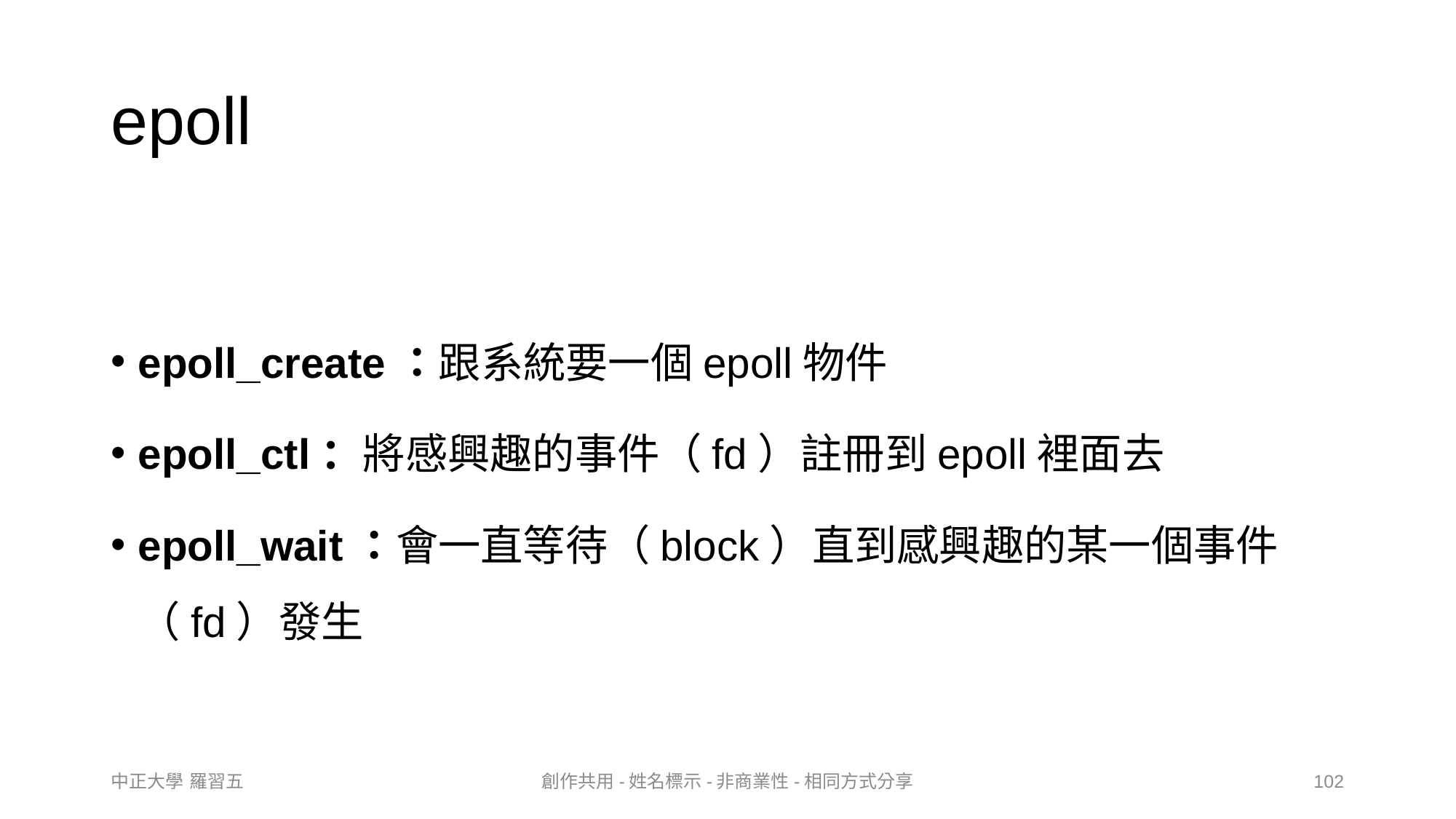

# epoll
epoll_create：跟系統要一個epoll物件
epoll_ctl：將感興趣的事件（fd）註冊到epoll裡面去
epoll_wait：會一直等待（block）直到感興趣的某一個事件（fd）發生
中正大學 羅習五
創作共用-姓名標示-非商業性-相同方式分享
102